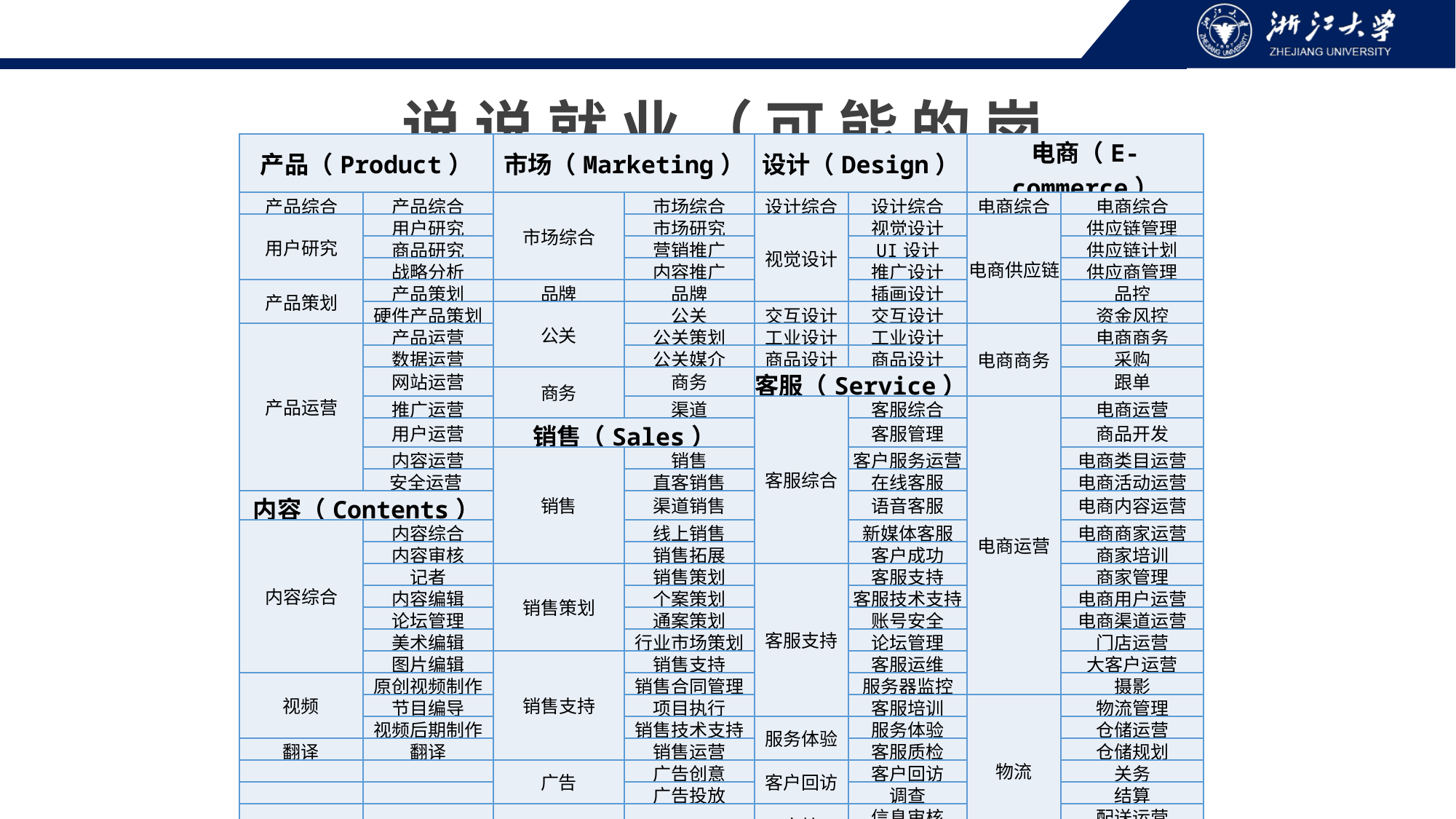

说说就业（可能的岗位）
| 产品（Product） |  | 市场（Marketing） |  | 设计（Design） |  | 电商（E-commerce） |  |
| --- | --- | --- | --- | --- | --- | --- | --- |
| 产品综合 | 产品综合 | 市场综合 | 市场综合 | 设计综合 | 设计综合 | 电商综合 | 电商综合 |
| 用户研究 | 用户研究 |  | 市场研究 | 视觉设计 | 视觉设计 | 电商供应链 | 供应链管理 |
|  | 商品研究 |  | 营销推广 |  | UI设计 |  | 供应链计划 |
|  | 战略分析 |  | 内容推广 |  | 推广设计 |  | 供应商管理 |
| 产品策划 | 产品策划 | 品牌 | 品牌 |  | 插画设计 |  | 品控 |
|  | 硬件产品策划 | 公关 | 公关 | 交互设计 | 交互设计 |  | 资金风控 |
| 产品运营 | 产品运营 |  | 公关策划 | 工业设计 | 工业设计 | 电商商务 | 电商商务 |
|  | 数据运营 |  | 公关媒介 | 商品设计 | 商品设计 |  | 采购 |
|  | 网站运营 | 商务 | 商务 | 客服（Service） |  |  | 跟单 |
|  | 推广运营 |  | 渠道 | 客服综合 | 客服综合 | 电商运营 | 电商运营 |
|  | 用户运营 | 销售（Sales） |  |  | 客服管理 |  | 商品开发 |
|  | 内容运营 | 销售 | 销售 |  | 客户服务运营 |  | 电商类目运营 |
|  | 安全运营 |  | 直客销售 |  | 在线客服 |  | 电商活动运营 |
| 内容（Contents） |  |  | 渠道销售 |  | 语音客服 |  | 电商内容运营 |
| 内容综合 | 内容综合 |  | 线上销售 |  | 新媒体客服 |  | 电商商家运营 |
|  | 内容审核 |  | 销售拓展 |  | 客户成功 |  | 商家培训 |
|  | 记者 | 销售策划 | 销售策划 | 客服支持 | 客服支持 |  | 商家管理 |
|  | 内容编辑 |  | 个案策划 |  | 客服技术支持 |  | 电商用户运营 |
|  | 论坛管理 |  | 通案策划 |  | 账号安全 |  | 电商渠道运营 |
|  | 美术编辑 |  | 行业市场策划 |  | 论坛管理 |  | 门店运营 |
|  | 图片编辑 | 销售支持 | 销售支持 |  | 客服运维 |  | 大客户运营 |
| 视频 | 原创视频制作 |  | 销售合同管理 |  | 服务器监控 |  | 摄影 |
|  | 节目编导 |  | 项目执行 |  | 客服培训 | 物流 | 物流管理 |
|  | 视频后期制作 |  | 销售技术支持 | 服务体验 | 服务体验 |  | 仓储运营 |
| 翻译 | 翻译 |  | 销售运营 |  | 客服质检 |  | 仓储规划 |
|  |  | 广告 | 广告创意 | 客户回访 | 客户回访 |  | 关务 |
|  |  |  | 广告投放 |  | 调查 |  | 结算 |
|  |  |  |  | 审核 | 信息审核 |  | 配送运营 |
|  |  |  |  |  | 资质审核 |  | 配送规划 |